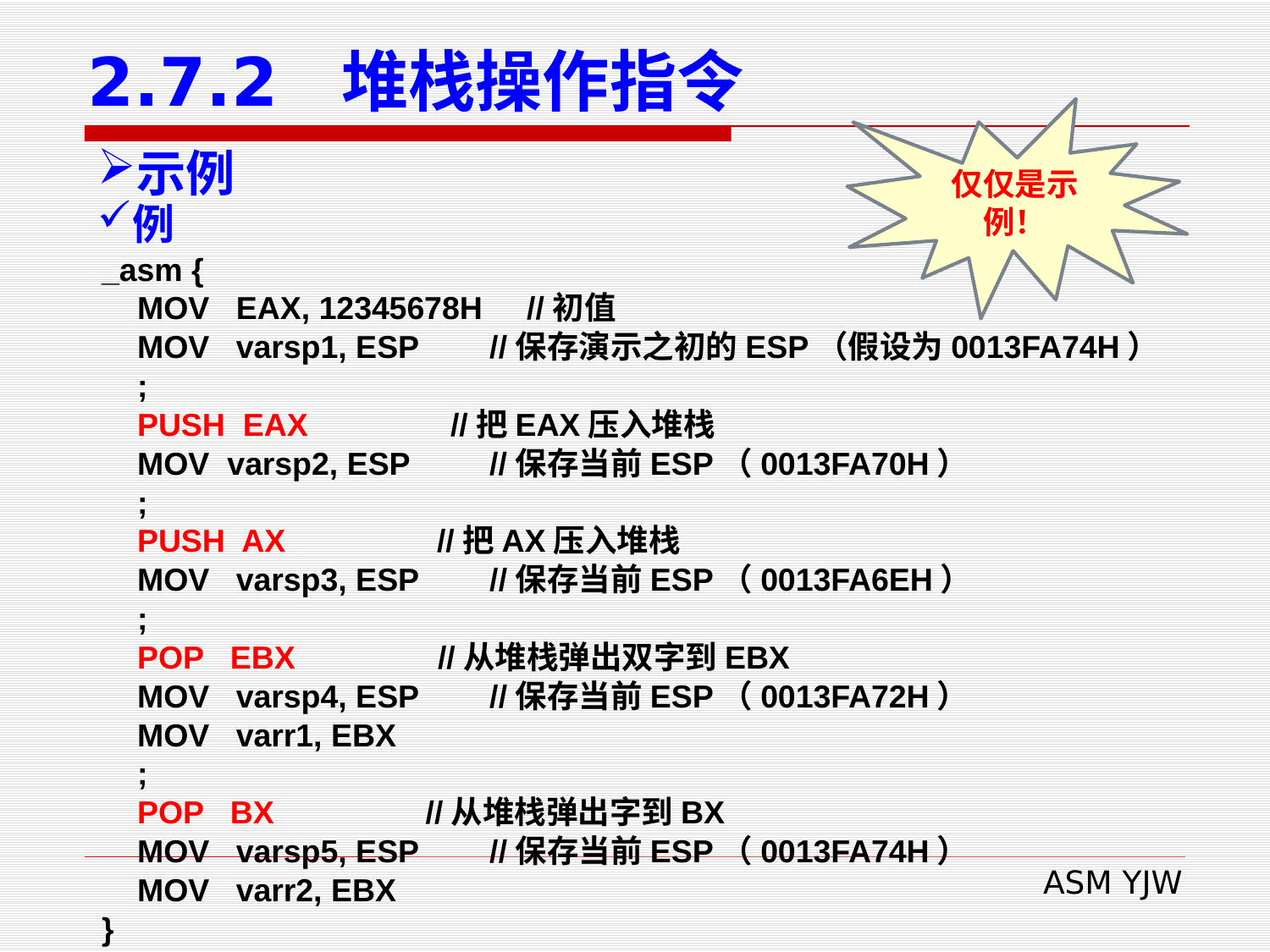

# 2.7.2  堆栈操作指令
仅仅是示例！
示例
例
_asm {
    MOV   EAX, 12345678H     //初值
    MOV   varsp1, ESP        //保存演示之初的ESP（假设为0013FA74H）
    ;
    PUSH  EAX                //把EAX压入堆栈
    MOV  varsp2, ESP         //保存当前ESP（0013FA70H）
    ;
    PUSH  AX                 //把AX压入堆栈
    MOV   varsp3, ESP        //保存当前ESP（0013FA6EH）
    ;
    POP   EBX                //从堆栈弹出双字到EBX
    MOV   varsp4, ESP        //保存当前ESP（0013FA72H）
    MOV   varr1, EBX
    ;
    POP   BX                 //从堆栈弹出字到BX
    MOV   varsp5, ESP        //保存当前ESP（0013FA74H）
    MOV   varr2, EBX
}